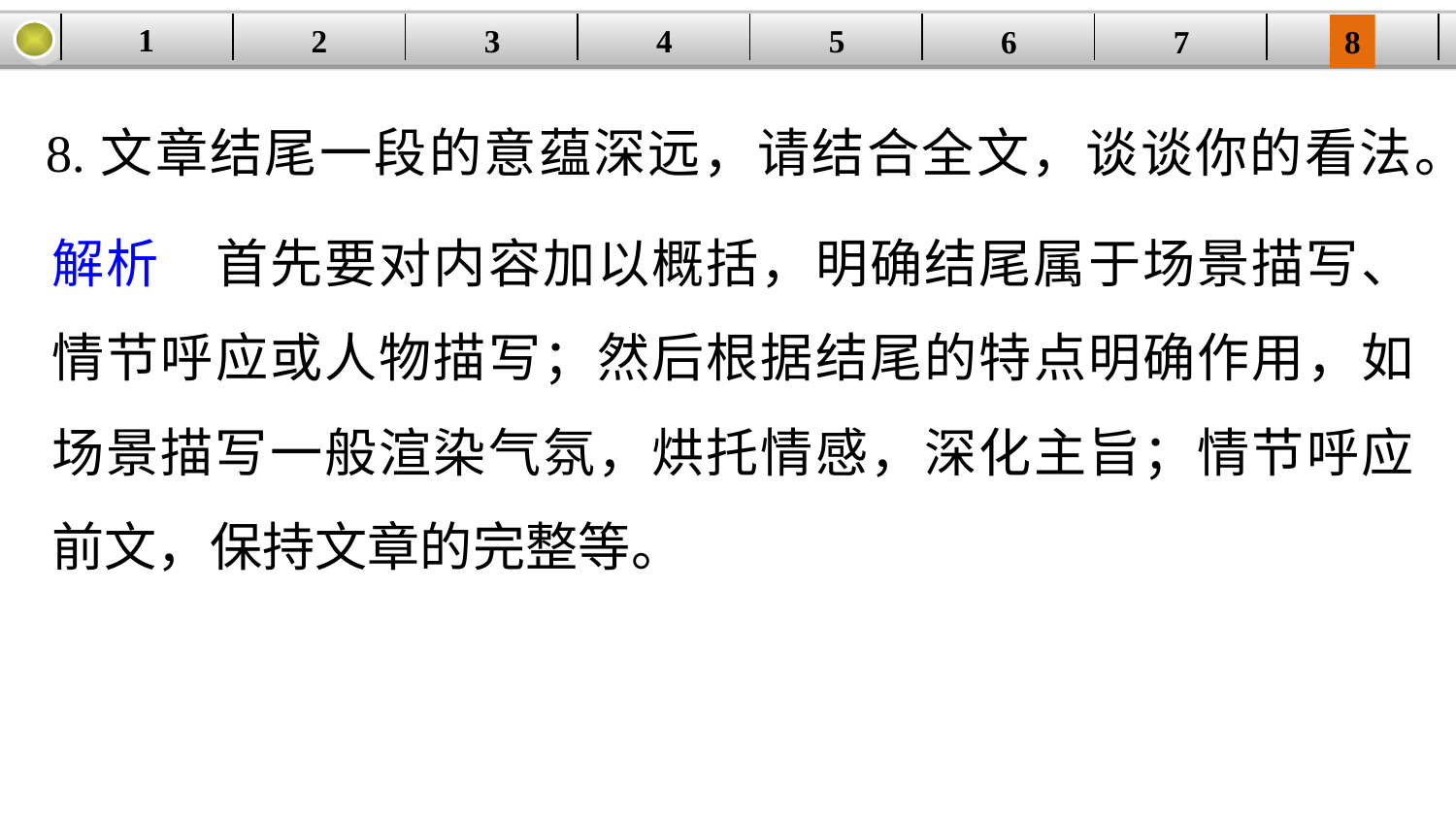

1
2
3
4
|  |  |  |  |  |  |  |  |
| --- | --- | --- | --- | --- | --- | --- | --- |
5
6
7
8

8.文章结尾一段的意蕴深远，请结合全文，谈谈你的看法。
解析　首先要对内容加以概括，明确结尾属于场景描写、情节呼应或人物描写；然后根据结尾的特点明确作用，如场景描写一般渲染气氛，烘托情感，深化主旨；情节呼应前文，保持文章的完整等。